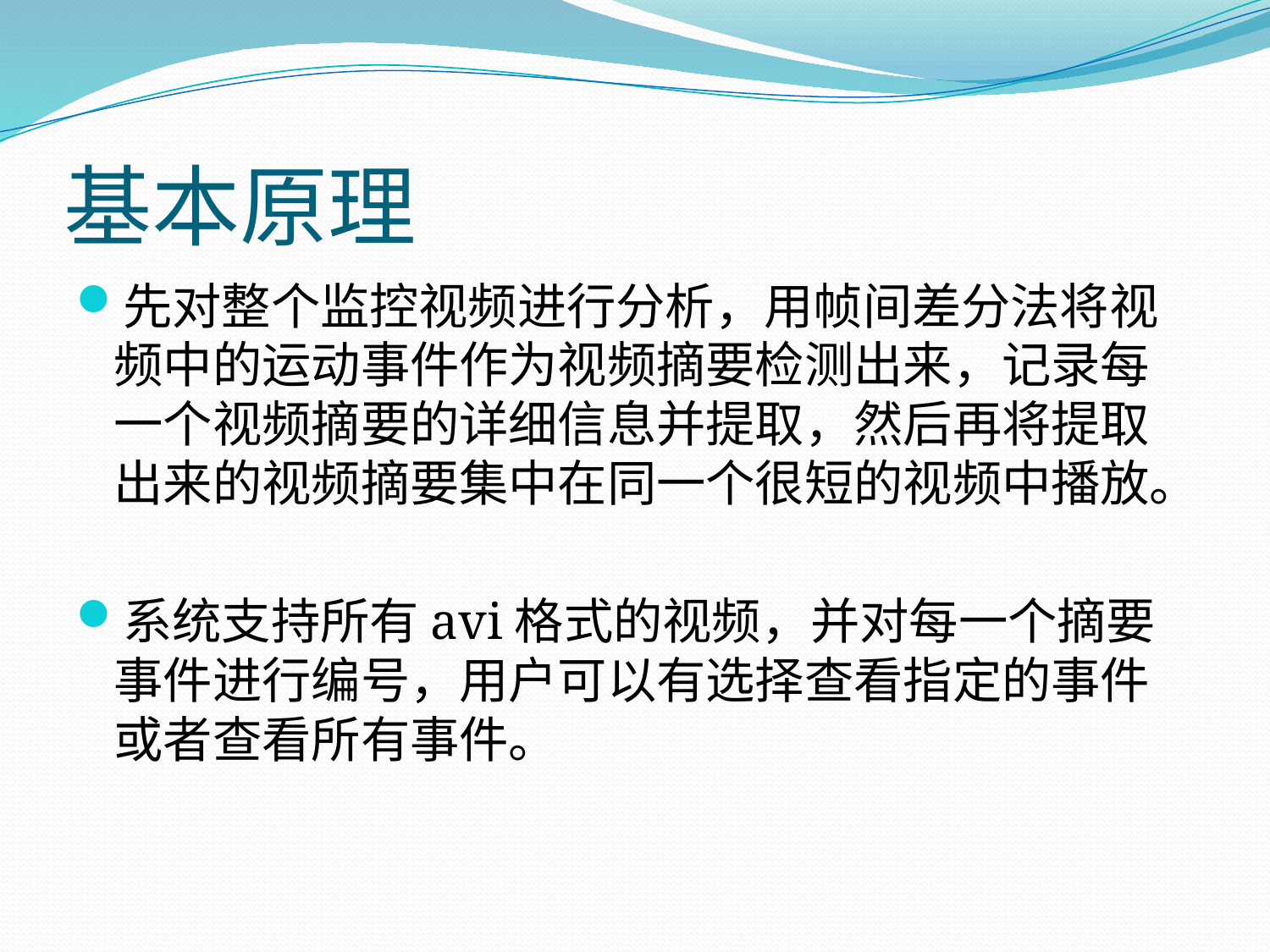

# 基本原理
先对整个监控视频进行分析，用帧间差分法将视频中的运动事件作为视频摘要检测出来，记录每一个视频摘要的详细信息并提取，然后再将提取出来的视频摘要集中在同一个很短的视频中播放。

系统支持所有avi格式的视频，并对每一个摘要事件进行编号，用户可以有选择查看指定的事件或者查看所有事件。